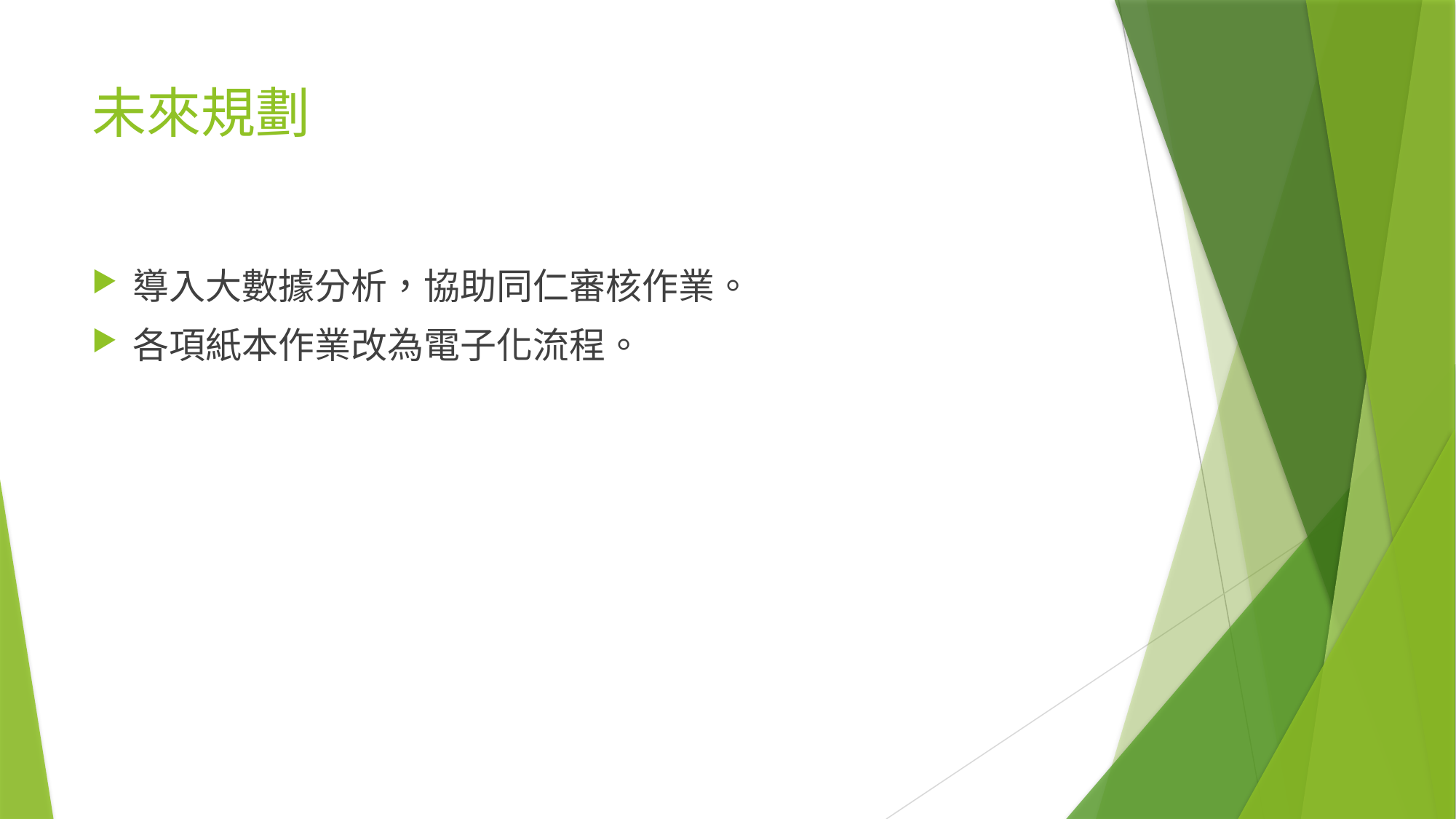

# 未來規劃
導入大數據分析，協助同仁審核作業。
各項紙本作業改為電子化流程。